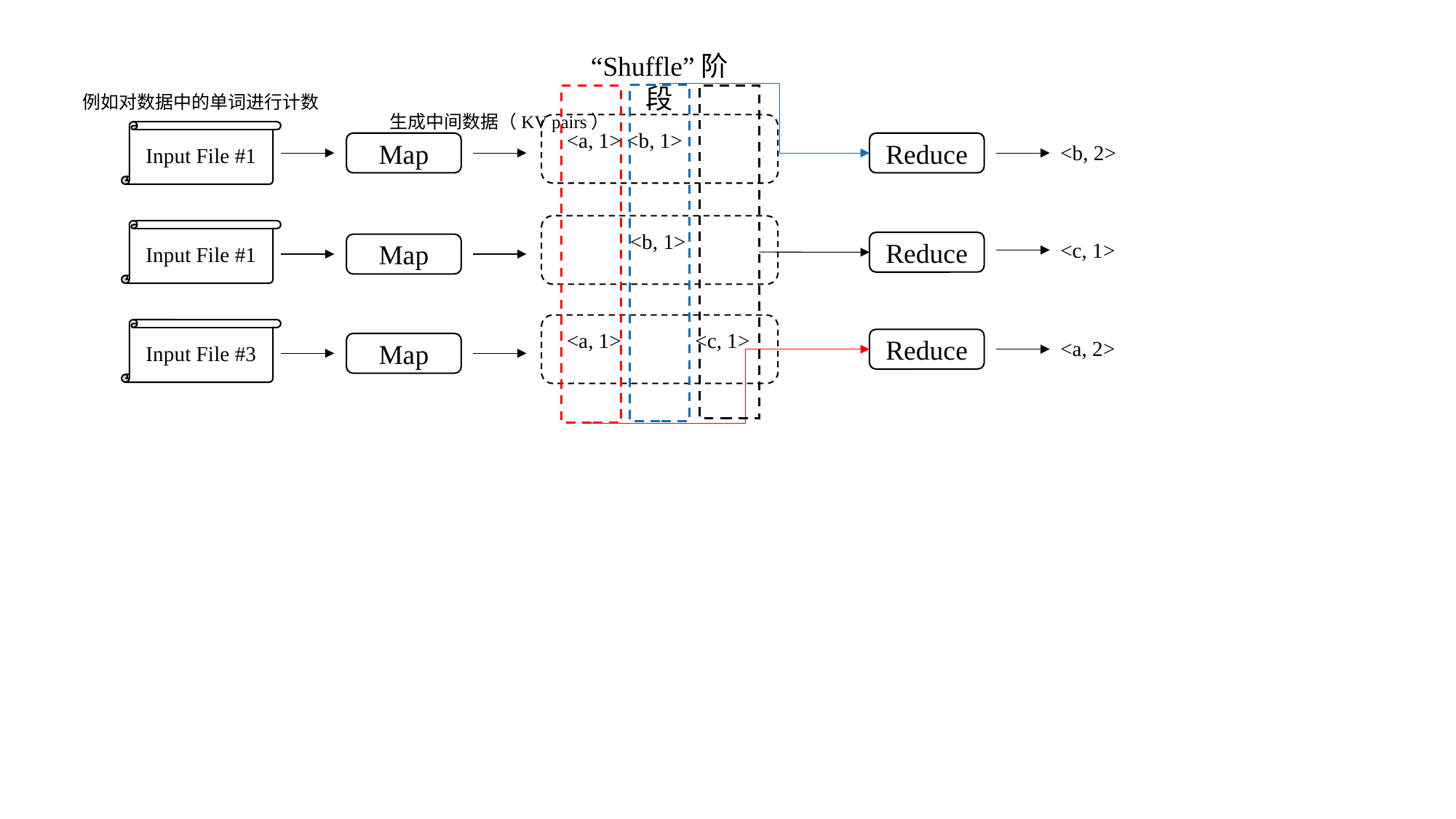

“Shuffle”阶段

例如对数据中的单词进行计数

生成中间数据（KV pairs）

Input File #1
<a, 1> <b, 1>
Map
Reduce
<b, 2>

Input File #1
            <b, 1>
<c, 1>
Reduce
Map

Input File #3
<a, 1>              <c, 1>
Reduce
<a, 2>
Map